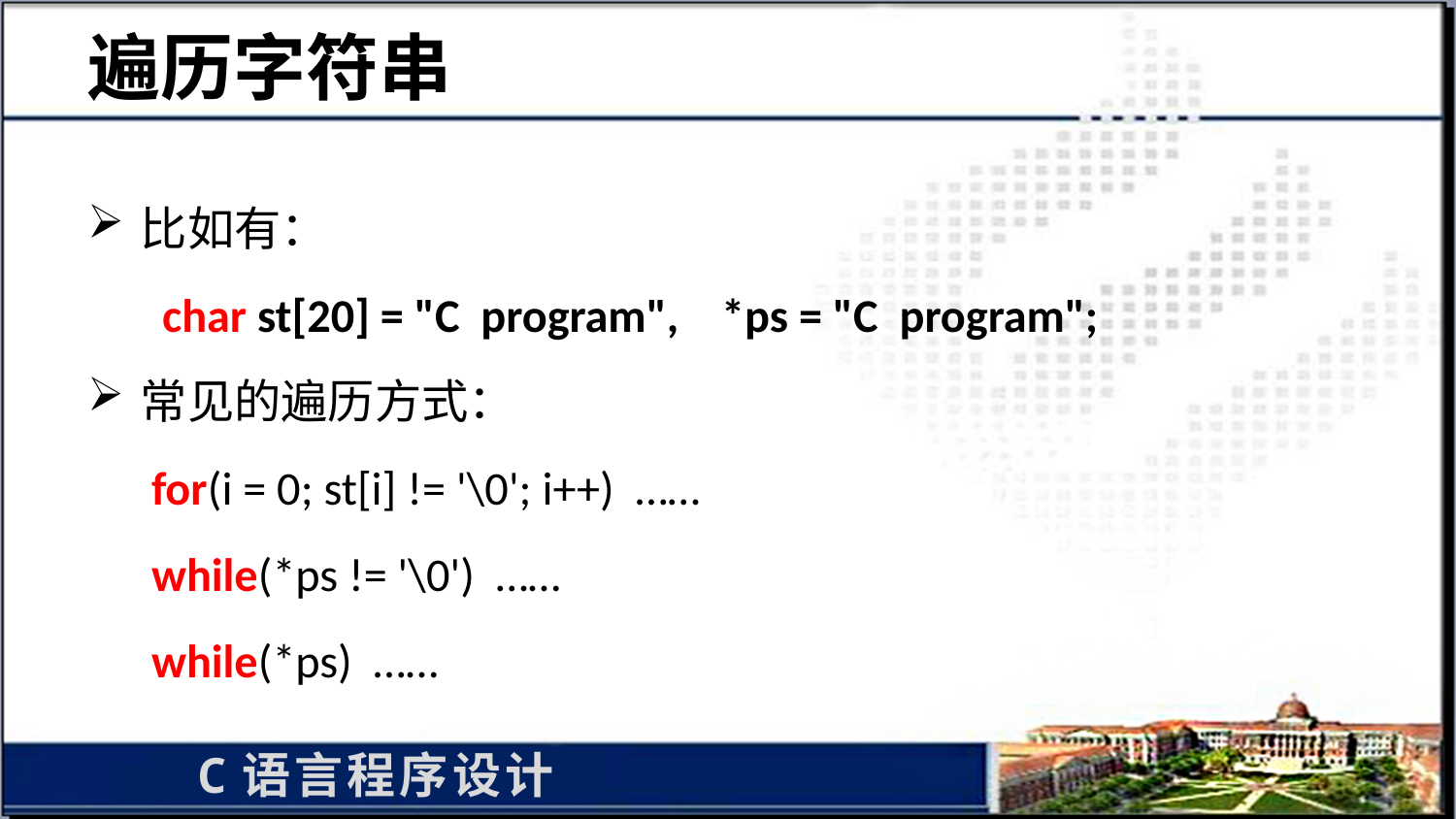

# 遍历字符串
比如有：
       char st[20] = "C  program",    *ps = "C  program";
常见的遍历方式：
      for(i = 0; st[i] != '\0'; i++)  ……
      while(*ps != '\0')  ……
      while(*ps)  ……